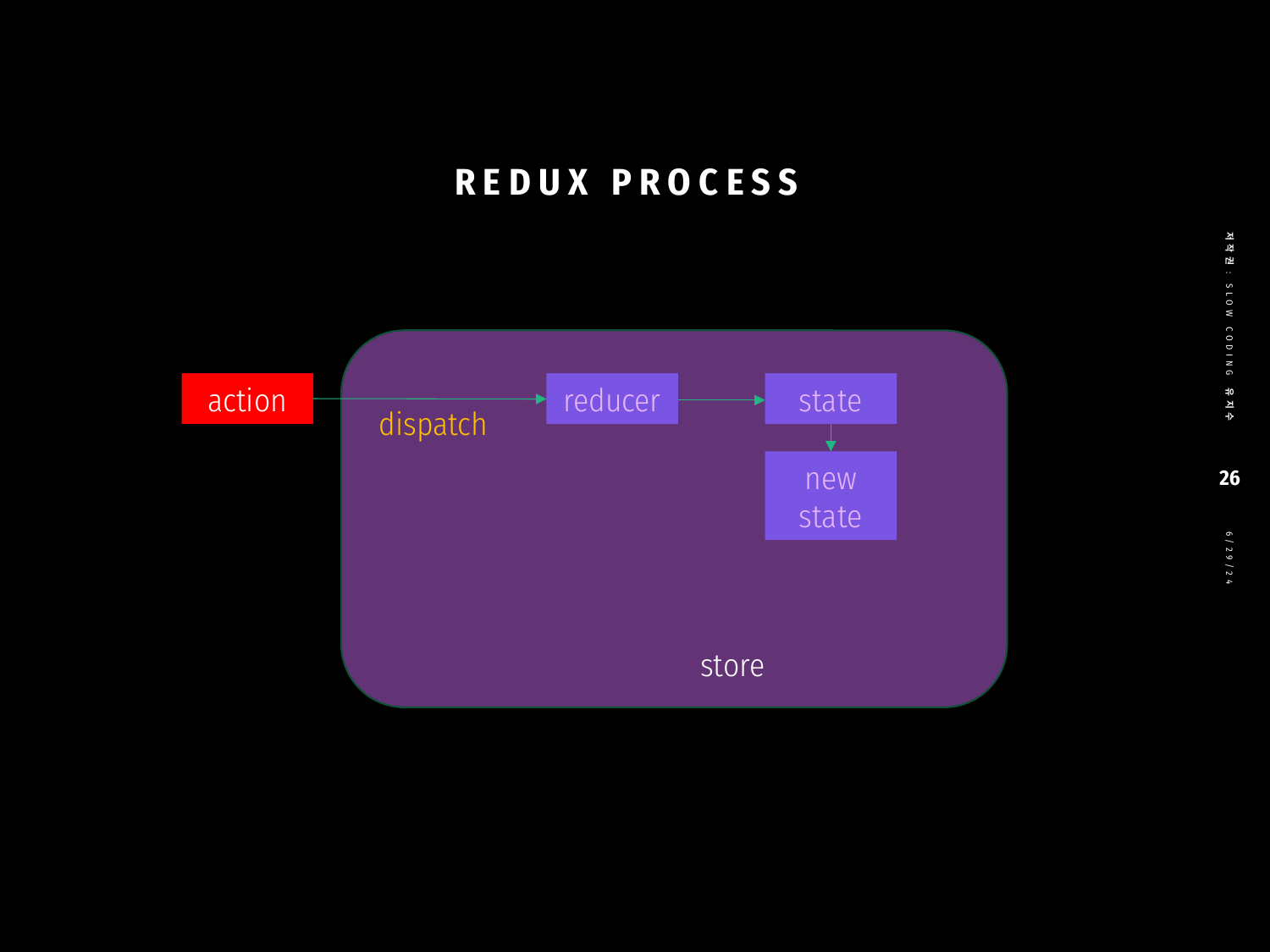

# redux process
저작권: Slow Coding 유지수

action
reducer
state
dispatch
26
new state
store
6/29/24